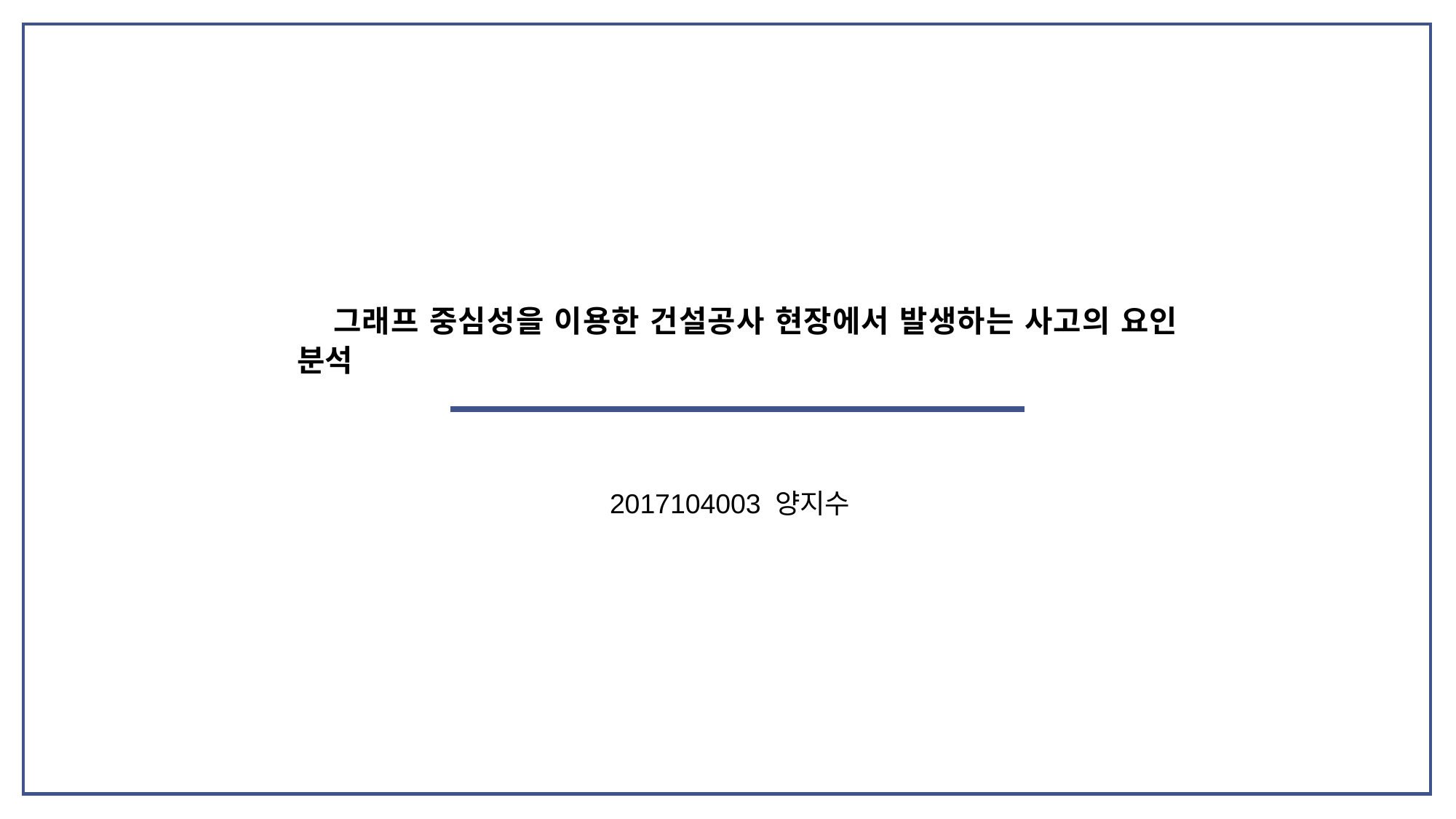

그래프 중심성을 이용한 건설공사 현장에서 발생하는 사고의 요인 분석

2017104003 양지수